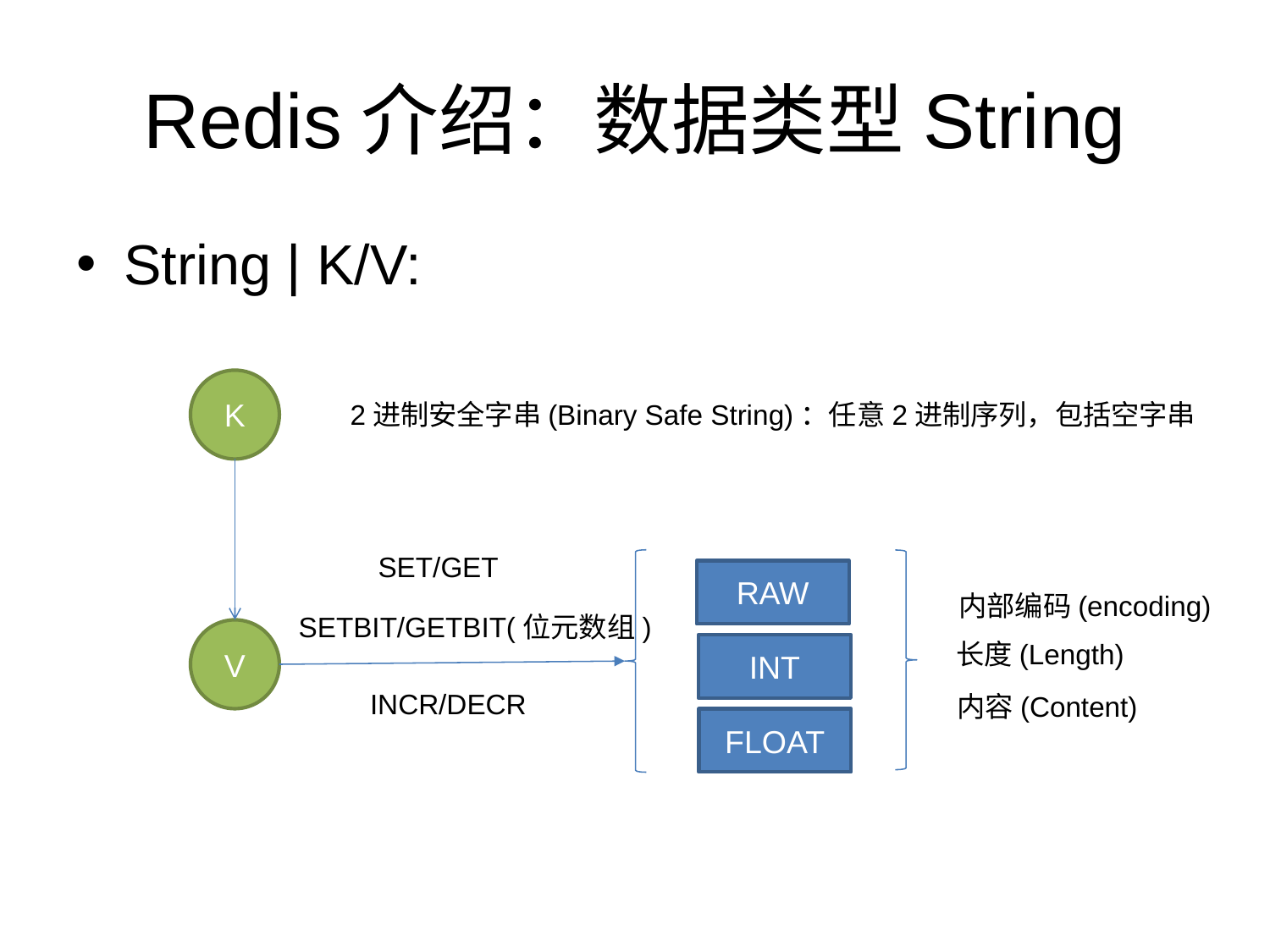

# Redis介绍：数据类型String
String | K/V:
K
2进制安全字串(Binary Safe String)：任意2进制序列，包括空字串
SET/GET

RAW

内部编码(encoding)
SETBIT/GETBIT(位元数组)
V
长度(Length)

INT

INCR/DECR
内容(Content)

FLOAT